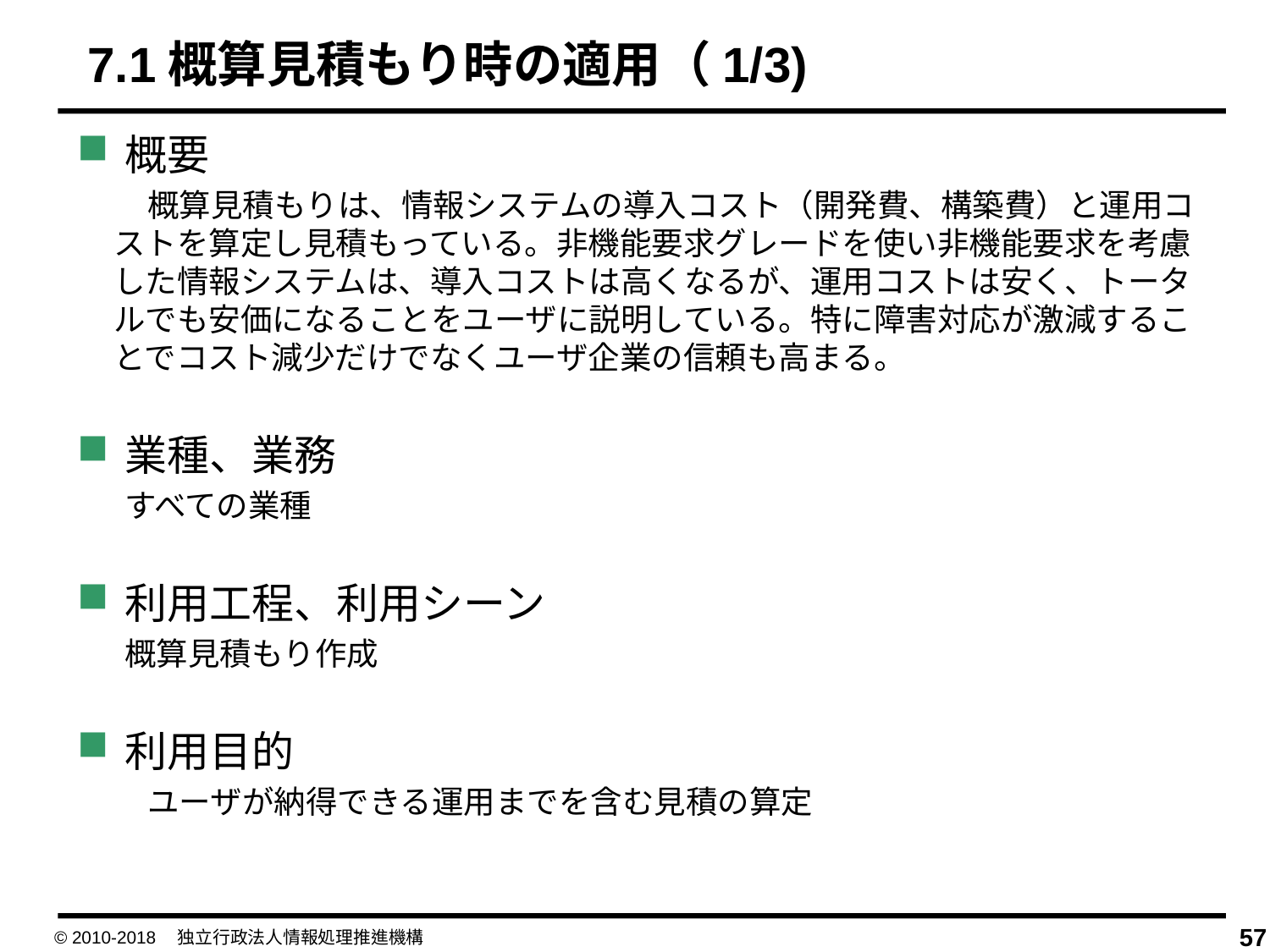

7.1概算見積もり時の適用（1/3)
概要
　 　概算見積もりは、情報システムの導入コスト（開発費、構築費）と運用コストを算定し見積もっている。非機能要求グレードを使い非機能要求を考慮した情報システムは、導入コストは高くなるが、運用コストは安く、トータルでも安価になることをユーザに説明している。特に障害対応が激減することでコスト減少だけでなくユーザ企業の信頼も高まる。

業種、業務
	すべての業種

利用工程、利用シーン
	概算見積もり作成

利用目的
　 　ユーザが納得できる運用までを含む見積の算定
© 2010-2018　独立行政法人情報処理推進機構